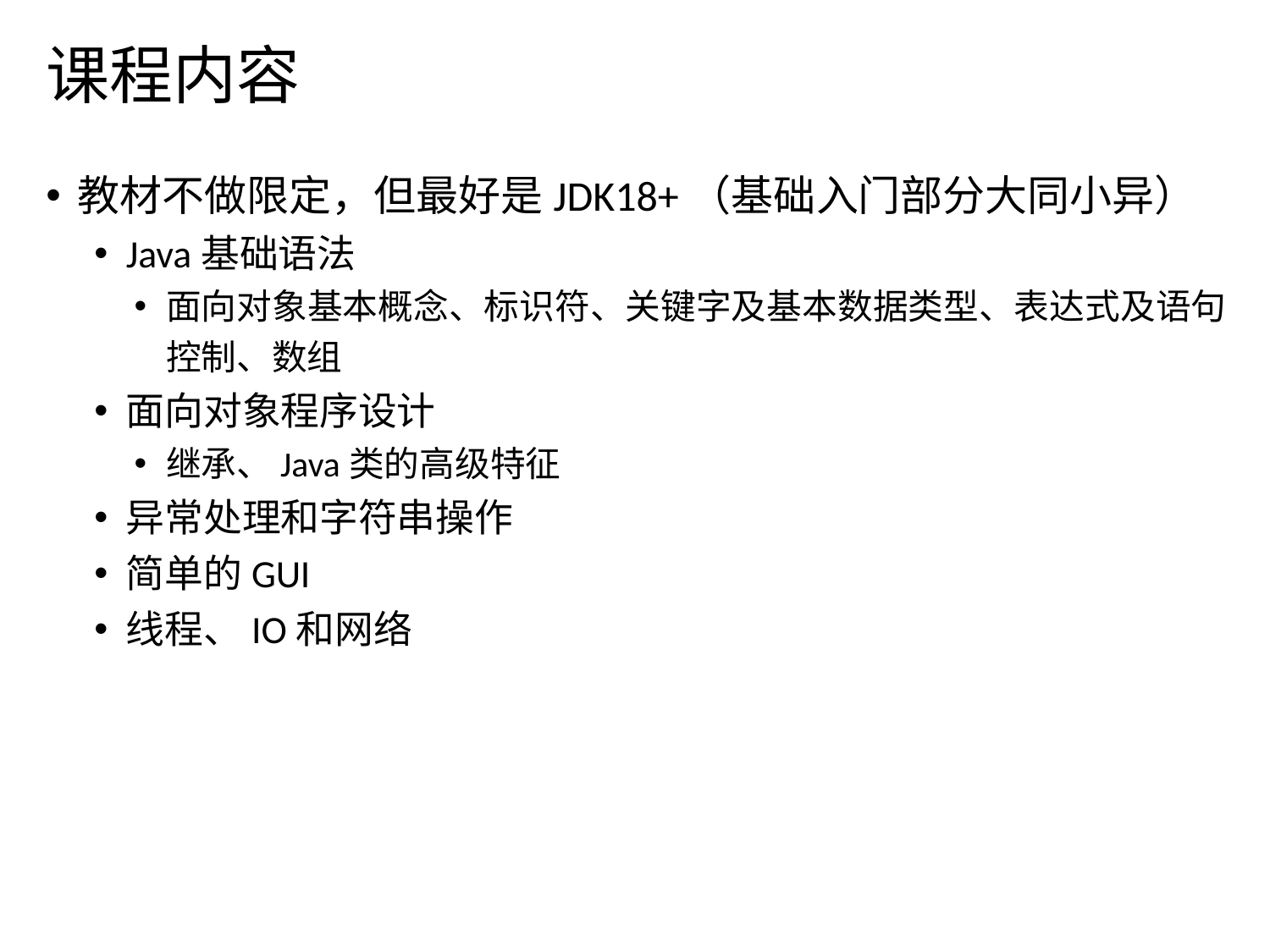

# 课程内容
教材不做限定，但最好是JDK18+（基础入门部分大同小异）
Java基础语法
面向对象基本概念、标识符、关键字及基本数据类型、表达式及语句控制、数组
面向对象程序设计
继承、Java类的高级特征
异常处理和字符串操作
简单的GUI
线程、IO和网络